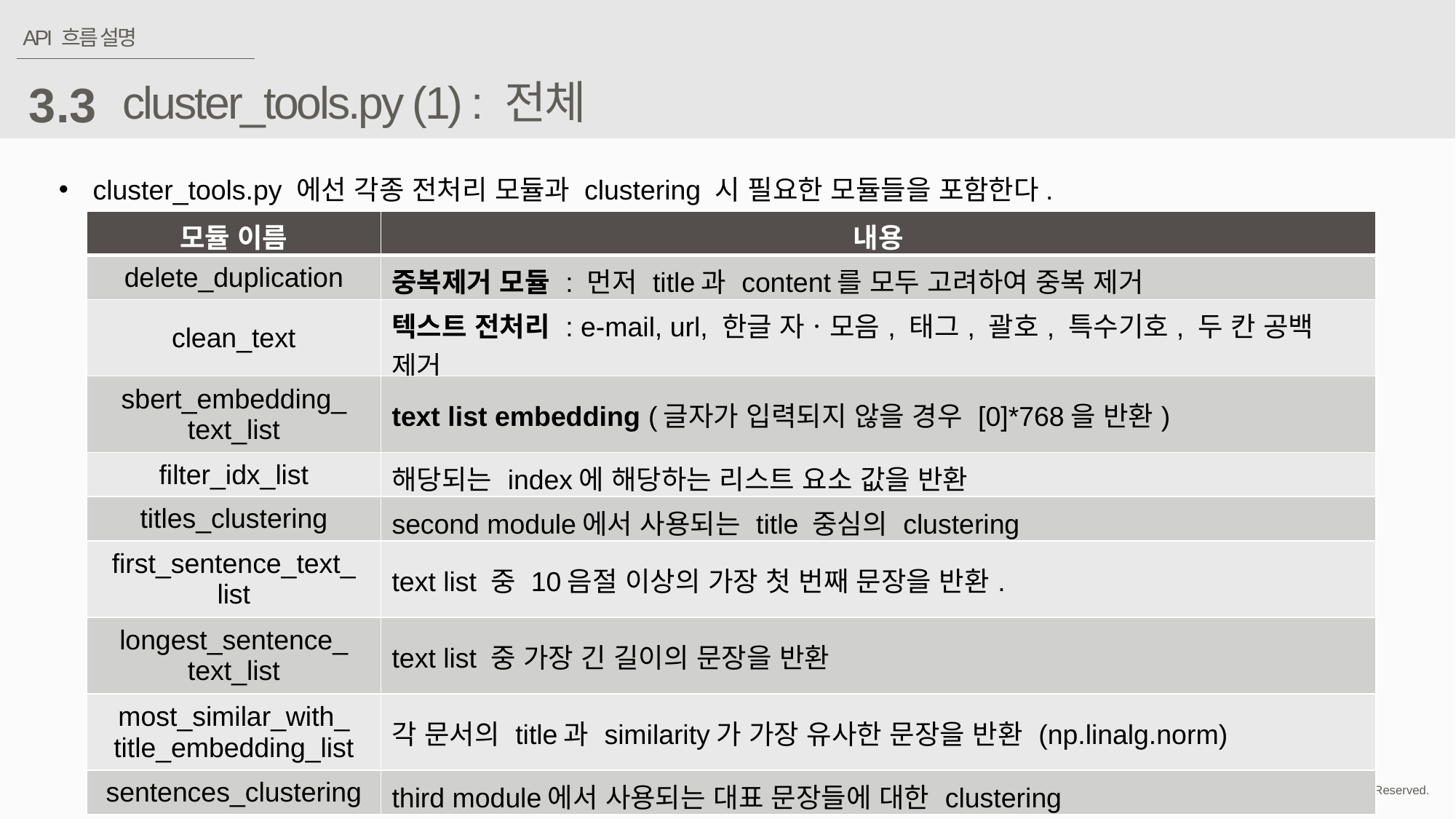

API 흐름 설명
cluster_tools.py (1) : 전체
3.3
cluster_tools.py 에선 각종 전처리 모듈과 clustering 시 필요한 모듈들을 포함한다.
| 모듈 이름 | 내용 |
| --- | --- |
| delete\_duplication | 중복제거 모듈 : 먼저 title과 content를 모두 고려하여 중복 제거 |
| clean\_text | 텍스트 전처리 : e-mail, url, 한글 자ㆍ모음, 태그, 괄호, 특수기호, 두 칸 공백 제거 |
| sbert\_embedding\_ text\_list | text list embedding (글자가 입력되지 않을 경우 [0]\*768을 반환) |
| filter\_idx\_list | 해당되는 index에 해당하는 리스트 요소 값을 반환 |
| titles\_clustering | second module에서 사용되는 title 중심의 clustering |
| first\_sentence\_text\_ list | text list 중 10음절 이상의 가장 첫 번째 문장을 반환. |
| longest\_sentence\_ text\_list | text list 중 가장 긴 길이의 문장을 반환 |
| most\_similar\_with\_ title\_embedding\_list | 각 문서의 title과 similarity가 가장 유사한 문장을 반환 (np.linalg.norm) |
| sentences\_clustering | third module에서 사용되는 대표 문장들에 대한 clustering |